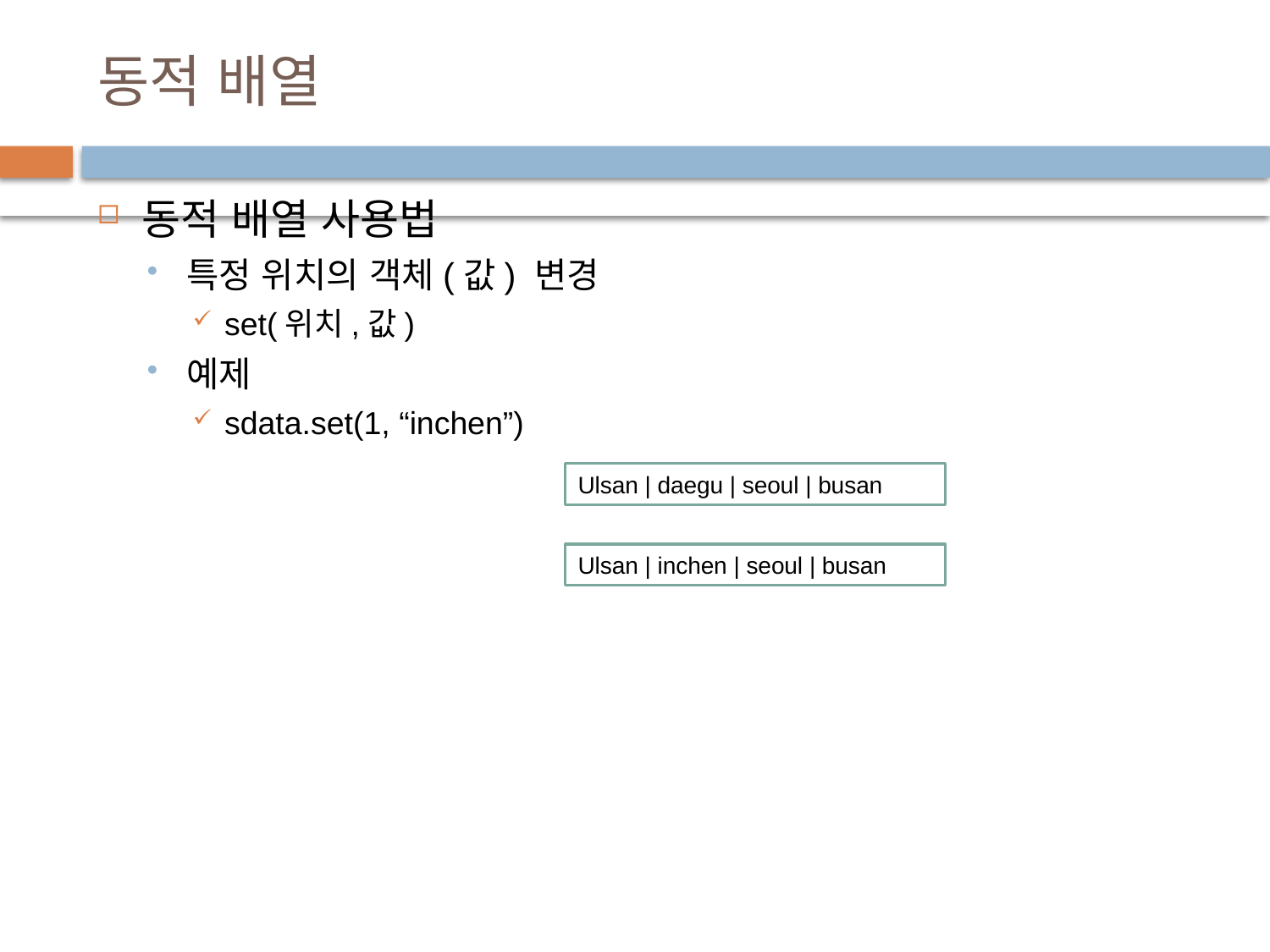

# 동적 배열
동적 배열 사용법
특정 위치의 객체(값) 변경
set(위치,값)
예제
sdata.set(1, “inchen”)
Ulsan | daegu | seoul | busan
Ulsan | inchen | seoul | busan